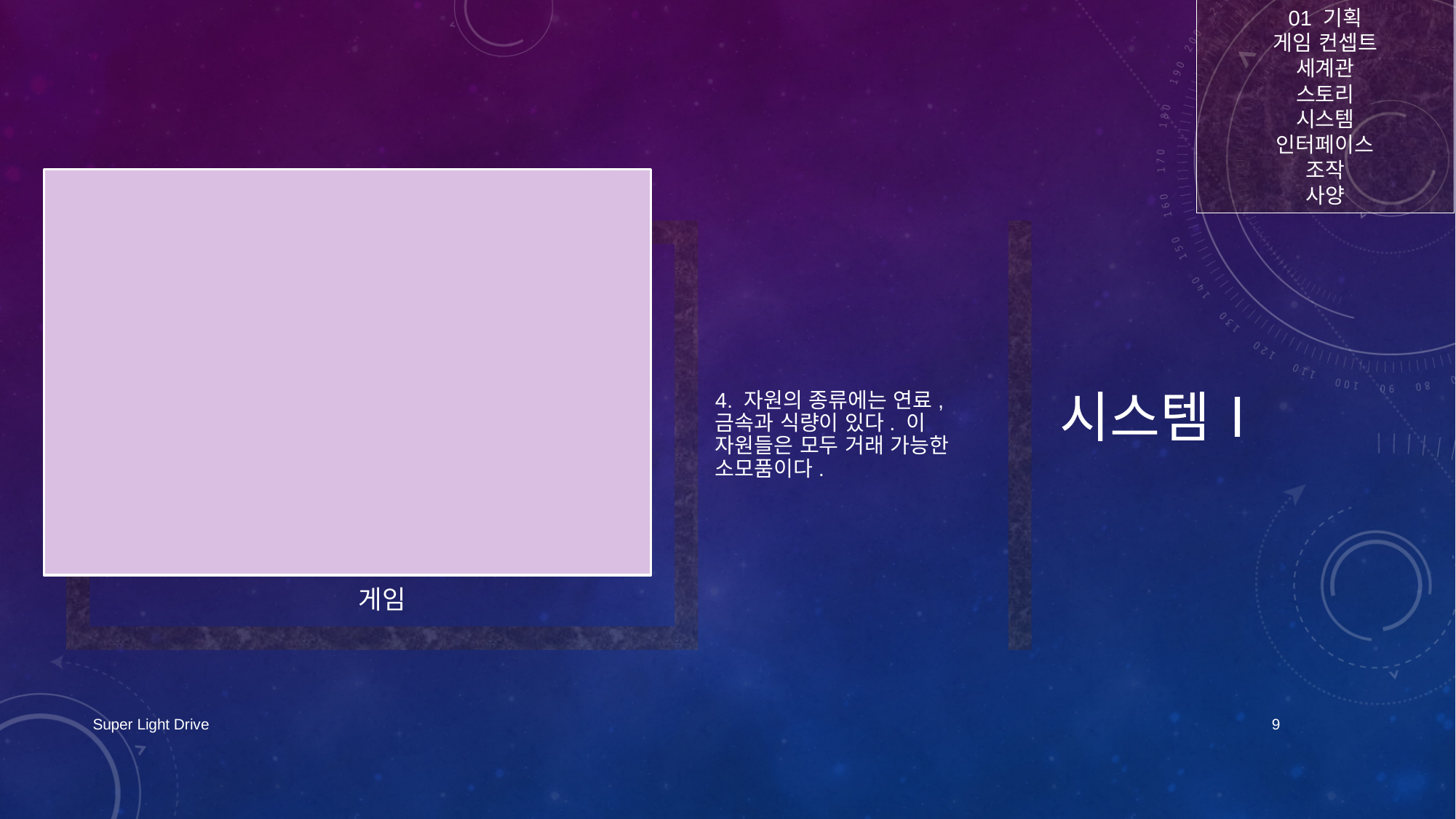

01 기획
게임 컨셉트
세계관
스토리
시스템
인터페이스
조작
사양
# 시스템Ⅰ

게임
4. 자원의 종류에는 연료, 금속과 식량이 있다. 이 자원들은 모두 거래 가능한 소모품이다.
Super Light Drive
9